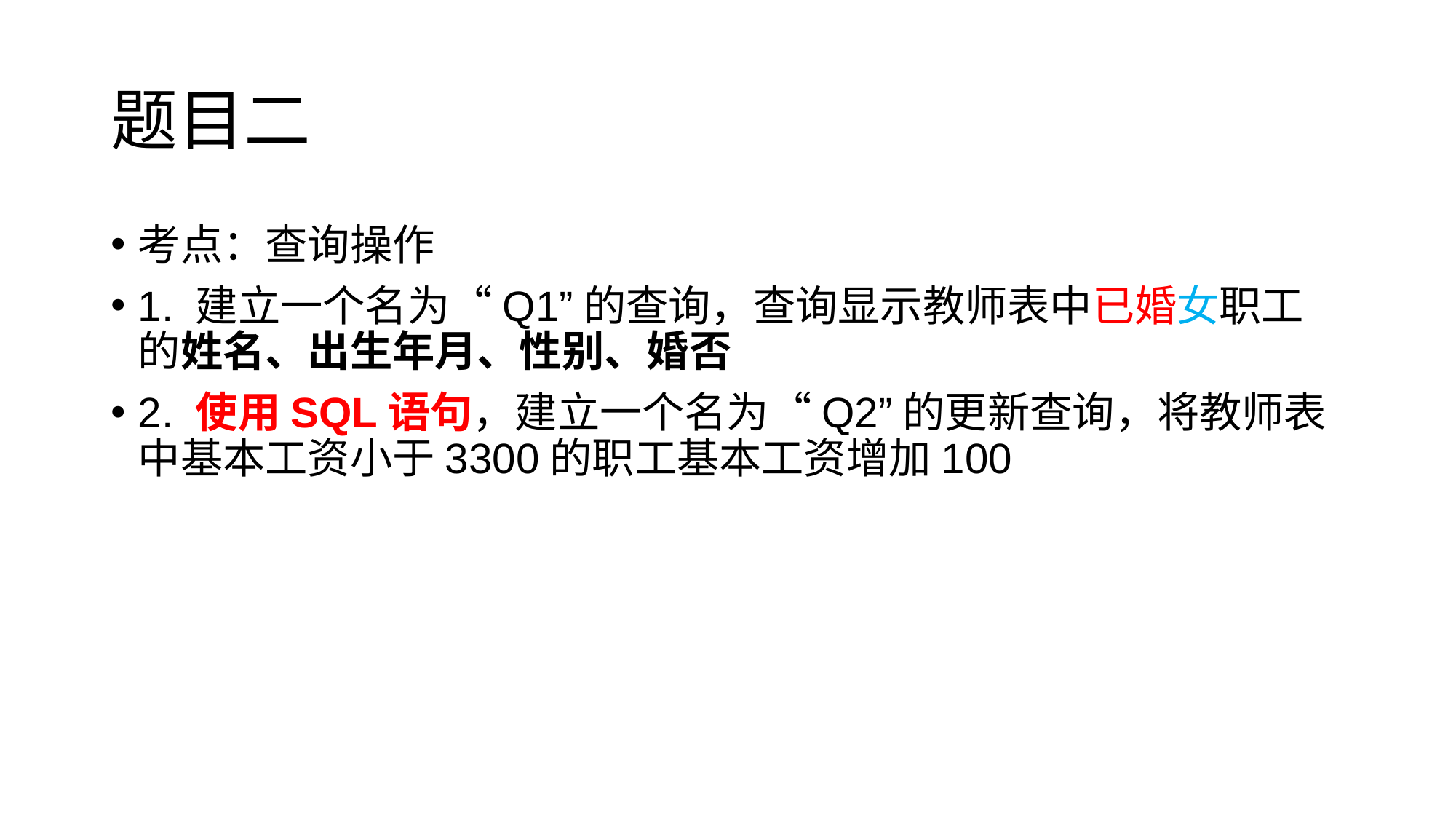

# 题目二
考点：查询操作
1. 建立一个名为“Q1”的查询，查询显示教师表中已婚女职工的姓名、出生年月、性别、婚否
2. 使用SQL语句，建立一个名为“Q2”的更新查询，将教师表中基本工资小于3300的职工基本工资增加100